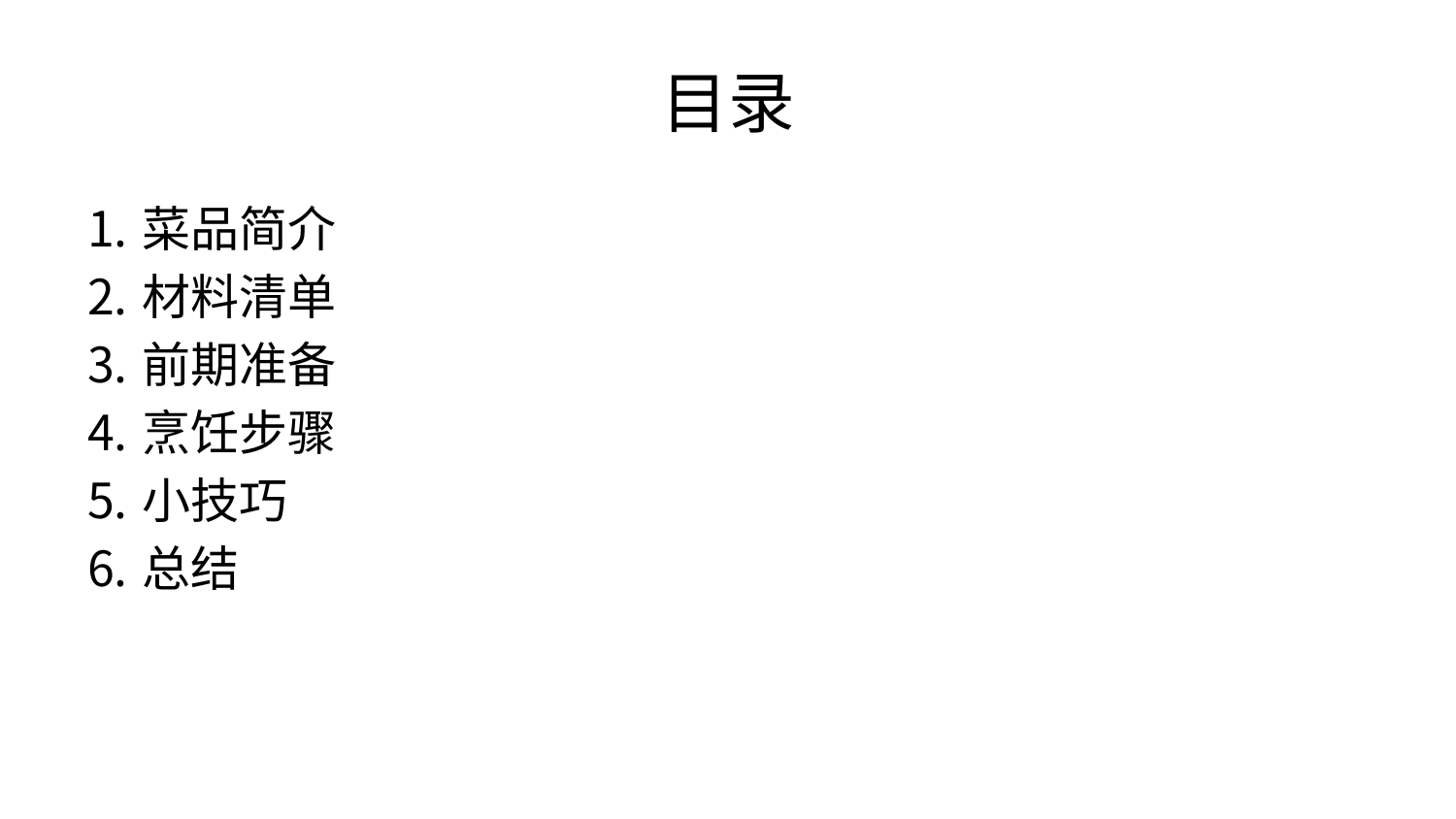

# 目录
菜品简介
材料清单
前期准备
烹饪步骤
小技巧
总结